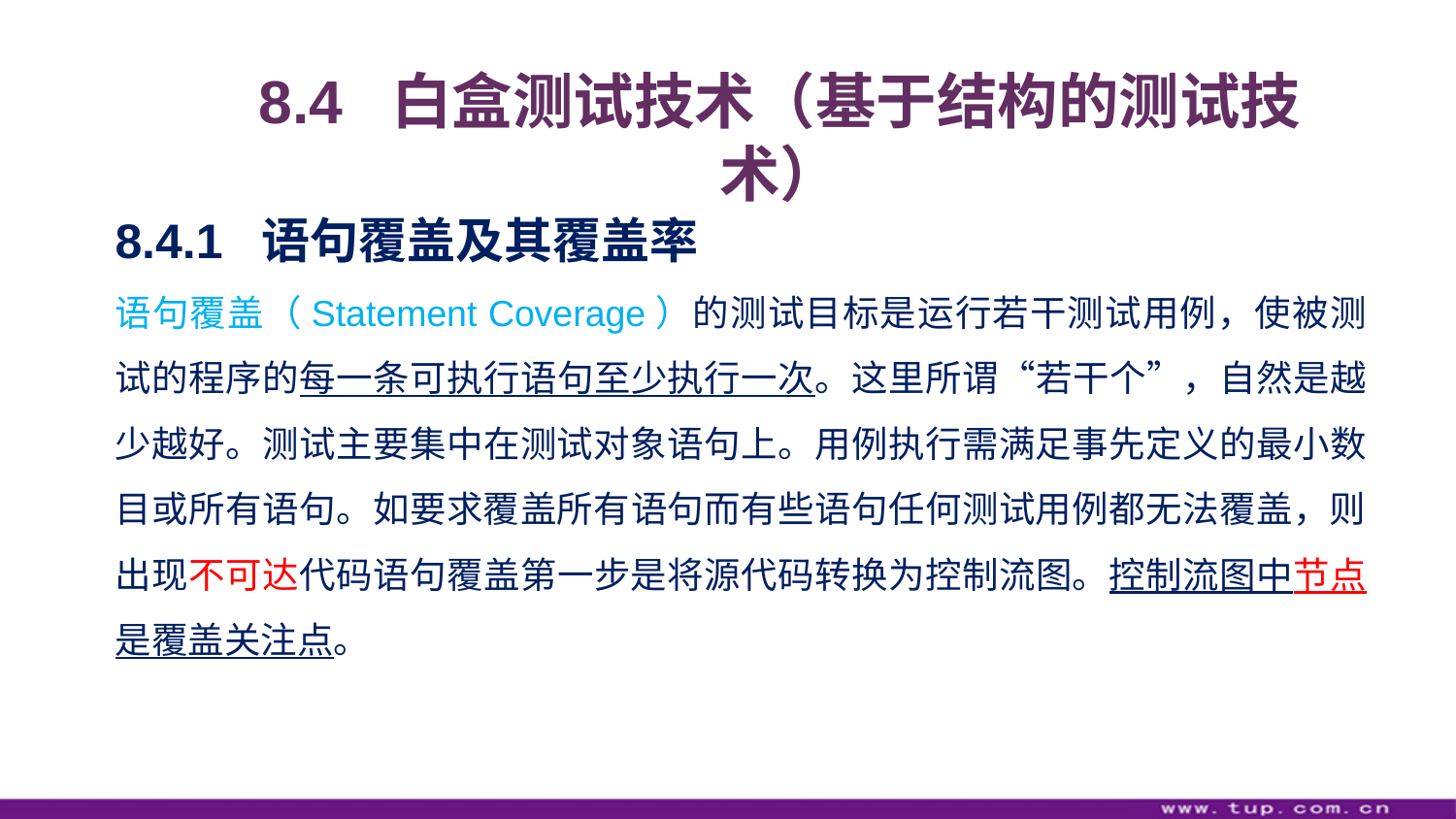

8.4  白盒测试技术（基于结构的测试技术）

8.4.1  语句覆盖及其覆盖率
语句覆盖（Statement Coverage）的测试目标是运行若干测试用例，使被测试的程序的每一条可执行语句至少执行一次。这里所谓“若干个”，自然是越少越好。测试主要集中在测试对象语句上。用例执行需满足事先定义的最小数目或所有语句。如要求覆盖所有语句而有些语句任何测试用例都无法覆盖，则出现不可达代码语句覆盖第一步是将源代码转换为控制流图。控制流图中节点是覆盖关注点。